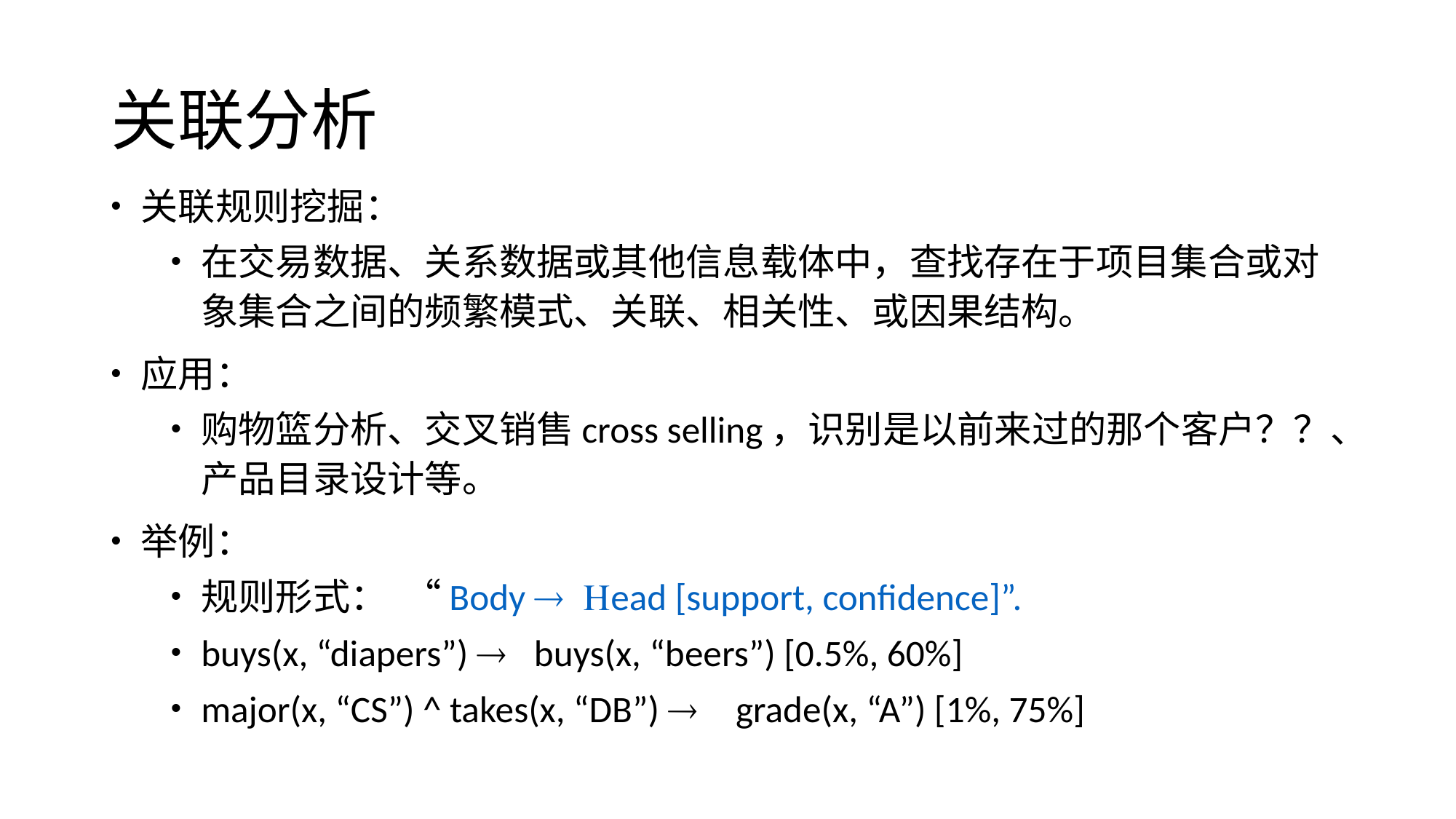

# 关联分析
关联规则挖掘：
在交易数据、关系数据或其他信息载体中，查找存在于项目集合或对象集合之间的频繁模式、关联、相关性、或因果结构。
应用：
购物篮分析、交叉销售cross selling，识别是以前来过的那个客户？？、产品目录设计等。
举例：
规则形式：  “Body → Ηead [support, confidence]”.
buys(x, “diapers”) →  buys(x, “beers”) [0.5%, 60%]
major(x, “CS”) ^ takes(x, “DB”) →  grade(x, “A”) [1%, 75%]